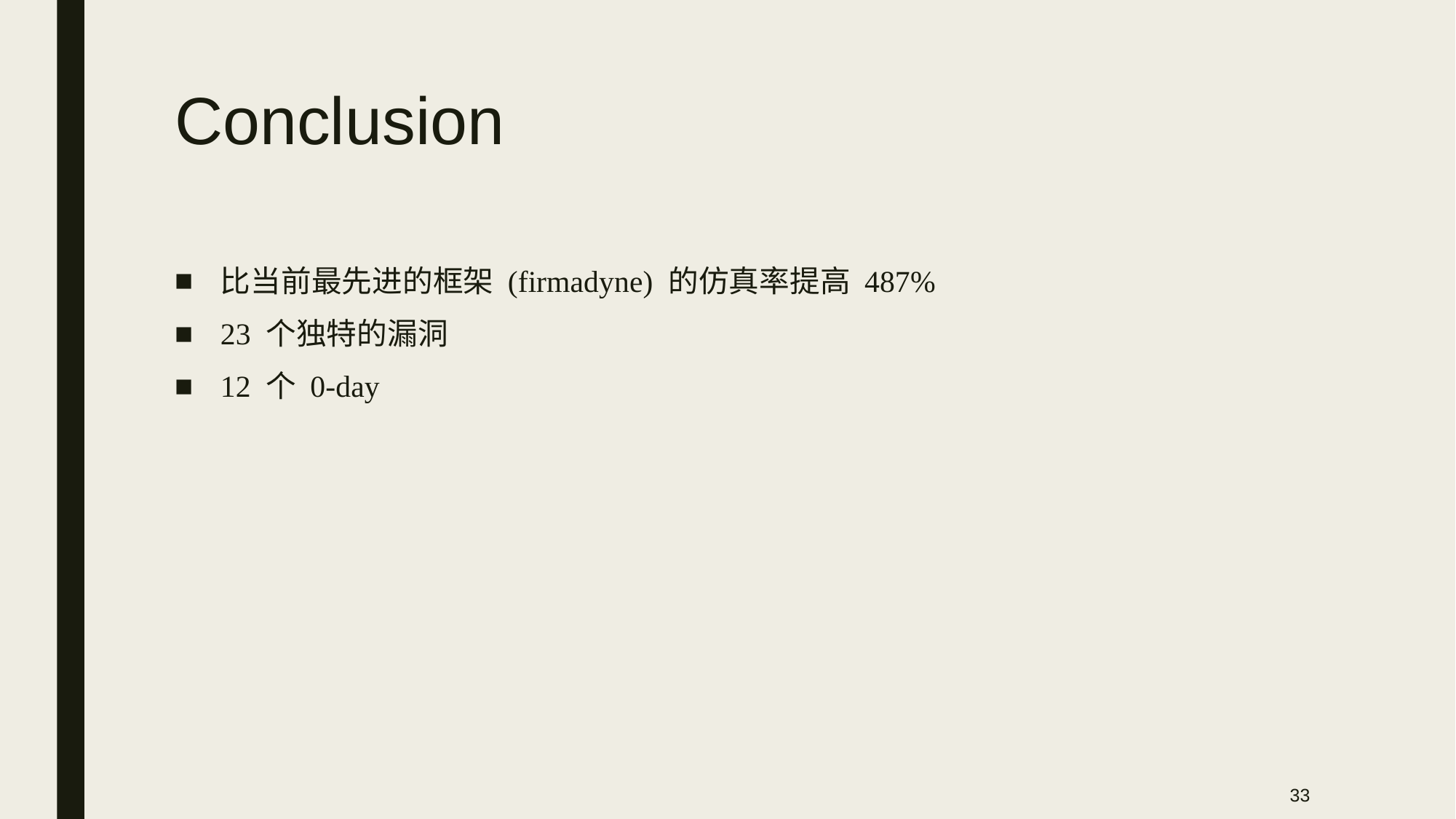

# Conclusion
比当前最先进的框架 (firmadyne) 的仿真率提高 487%
23 个独特的漏洞
12 个 0-day
33